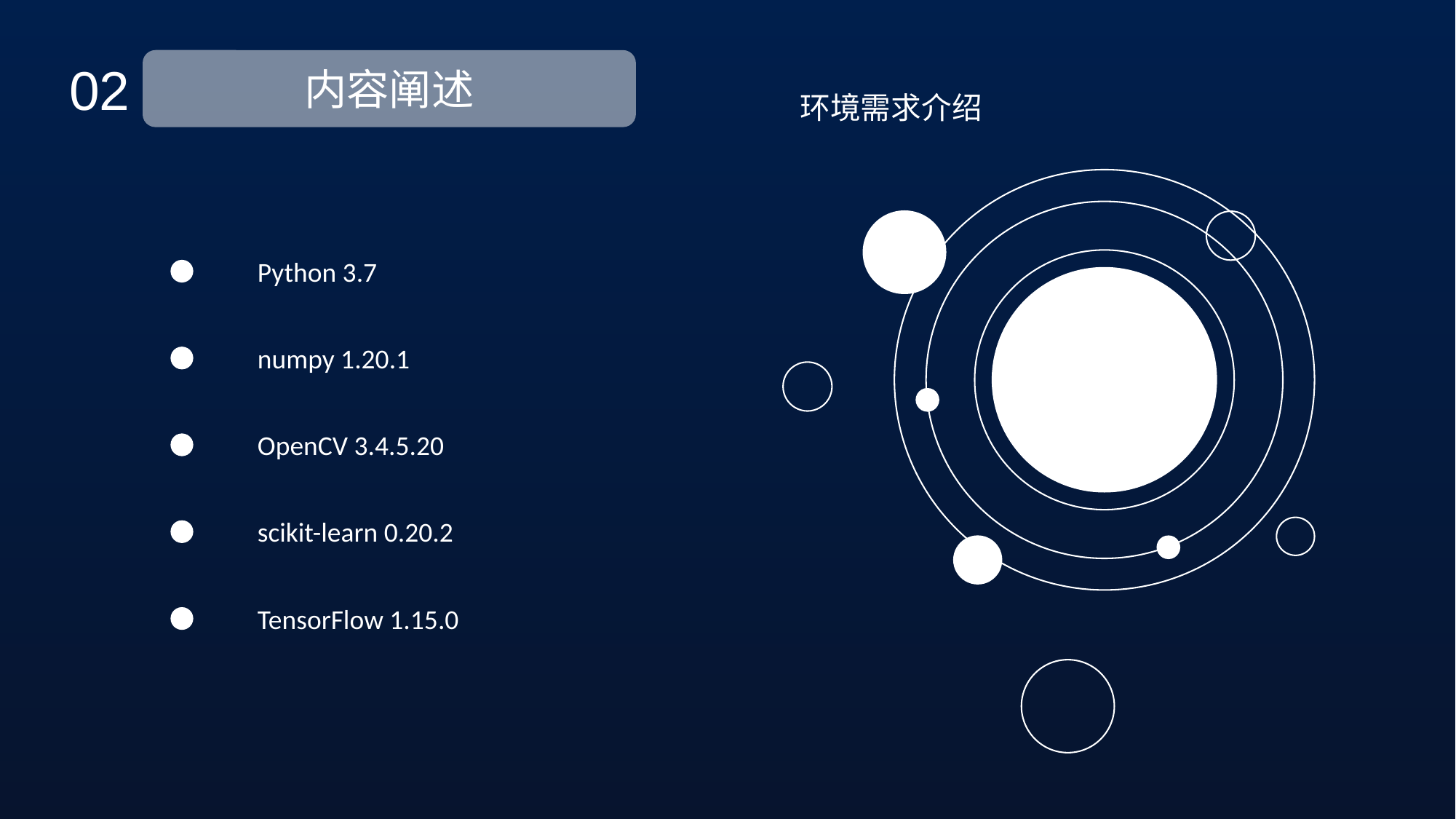

02
内容阐述
环境需求介绍

Python 3.7

numpy 1.20.1

OpenCV 3.4.5.20

scikit-learn 0.20.2

TensorFlow 1.15.0